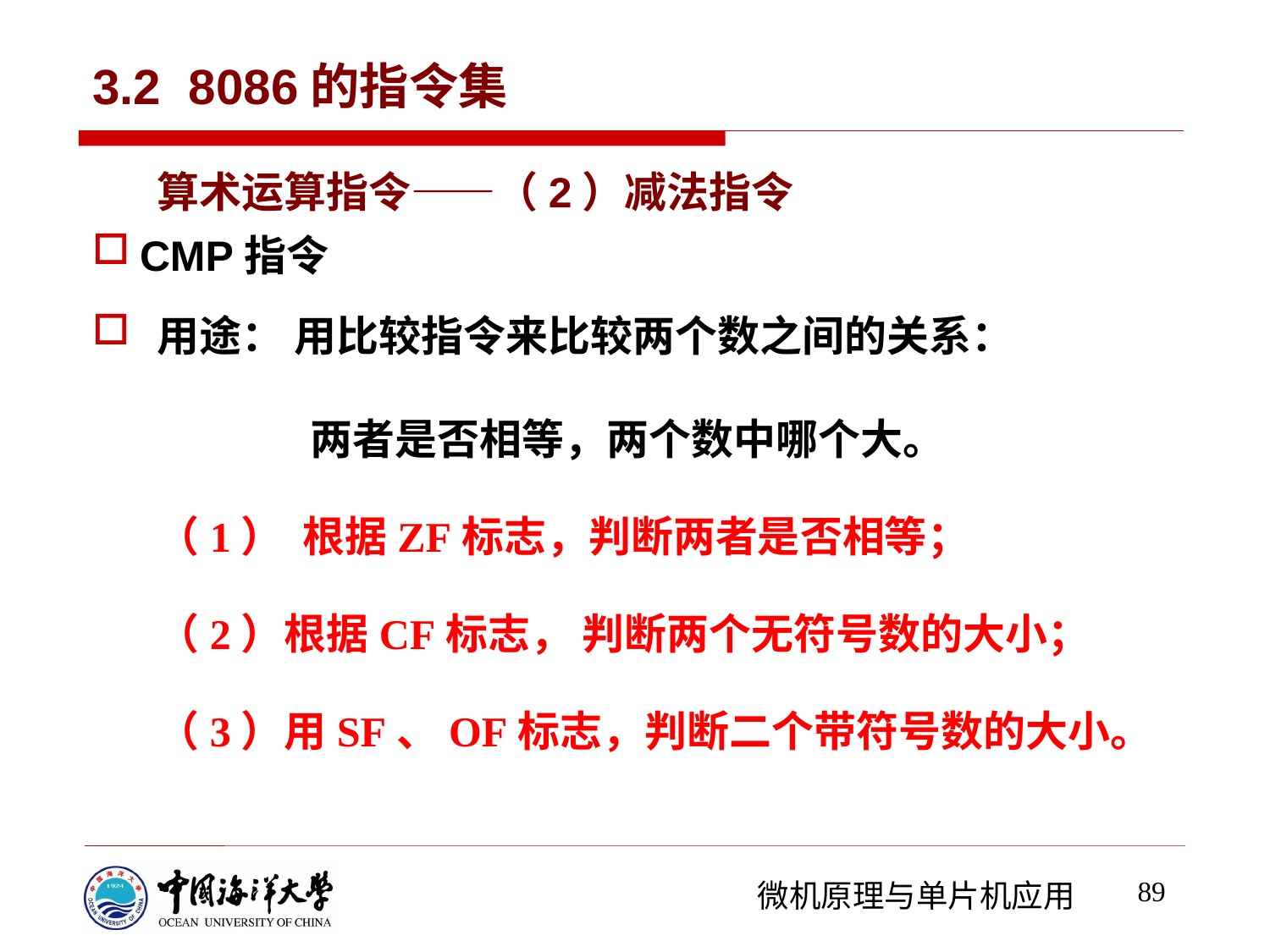

# 3.2  8086的指令集
算术运算指令——（2）减法指令
CMP指令
用途： 用比较指令来比较两个数之间的关系：
               两者是否相等，两个数中哪个大。
（1）  根据ZF标志，判断两者是否相等；
（2）	根据CF标志， 判断两个无符号数的大小；
（3）	用SF、OF标志，判断二个带符号数的大小。

89